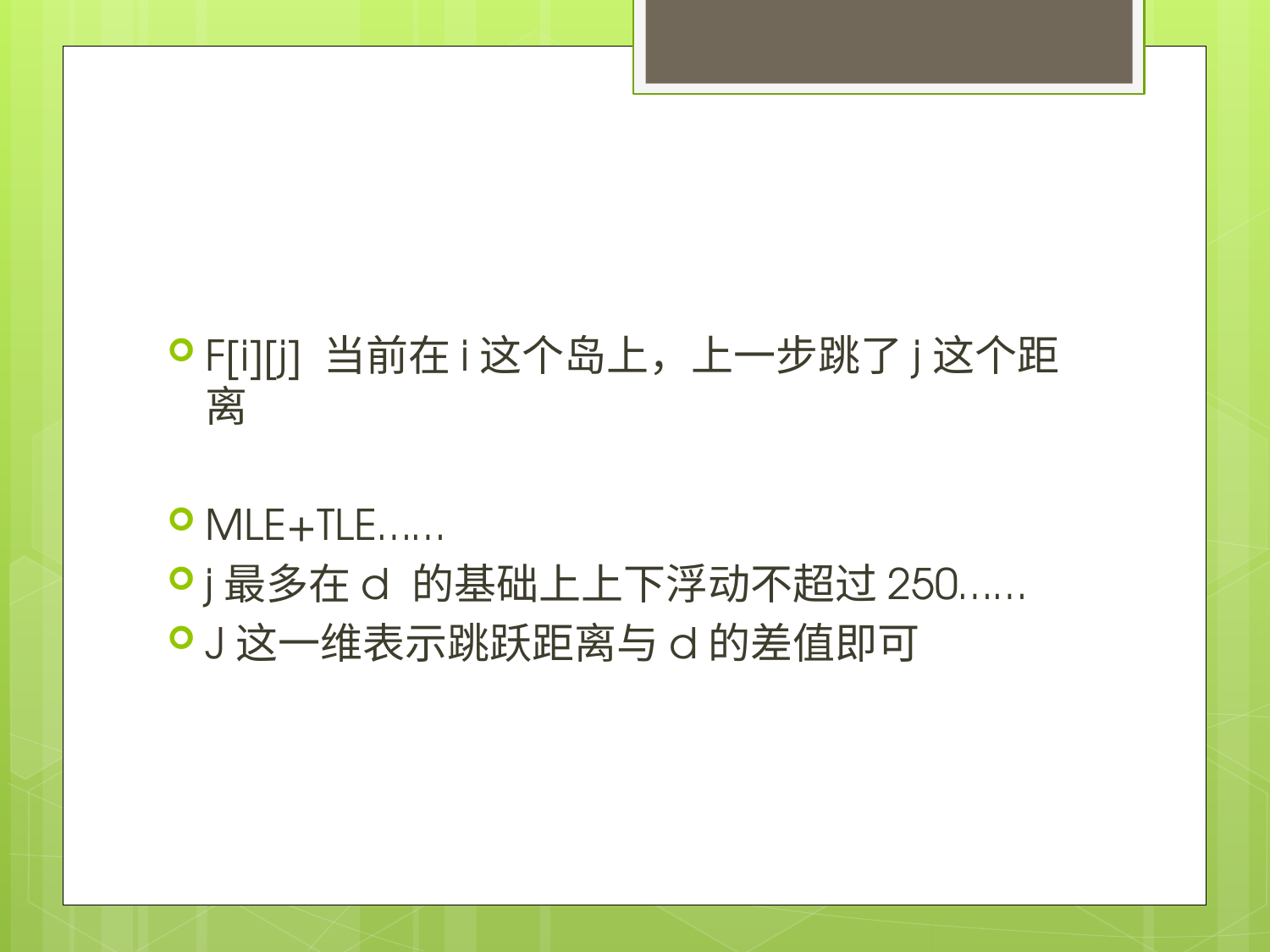

#
F[i][j] 当前在i这个岛上，上一步跳了j这个距离

MLE+TLE……
j最多在d 的基础上上下浮动不超过250……
J这一维表示跳跃距离与d的差值即可